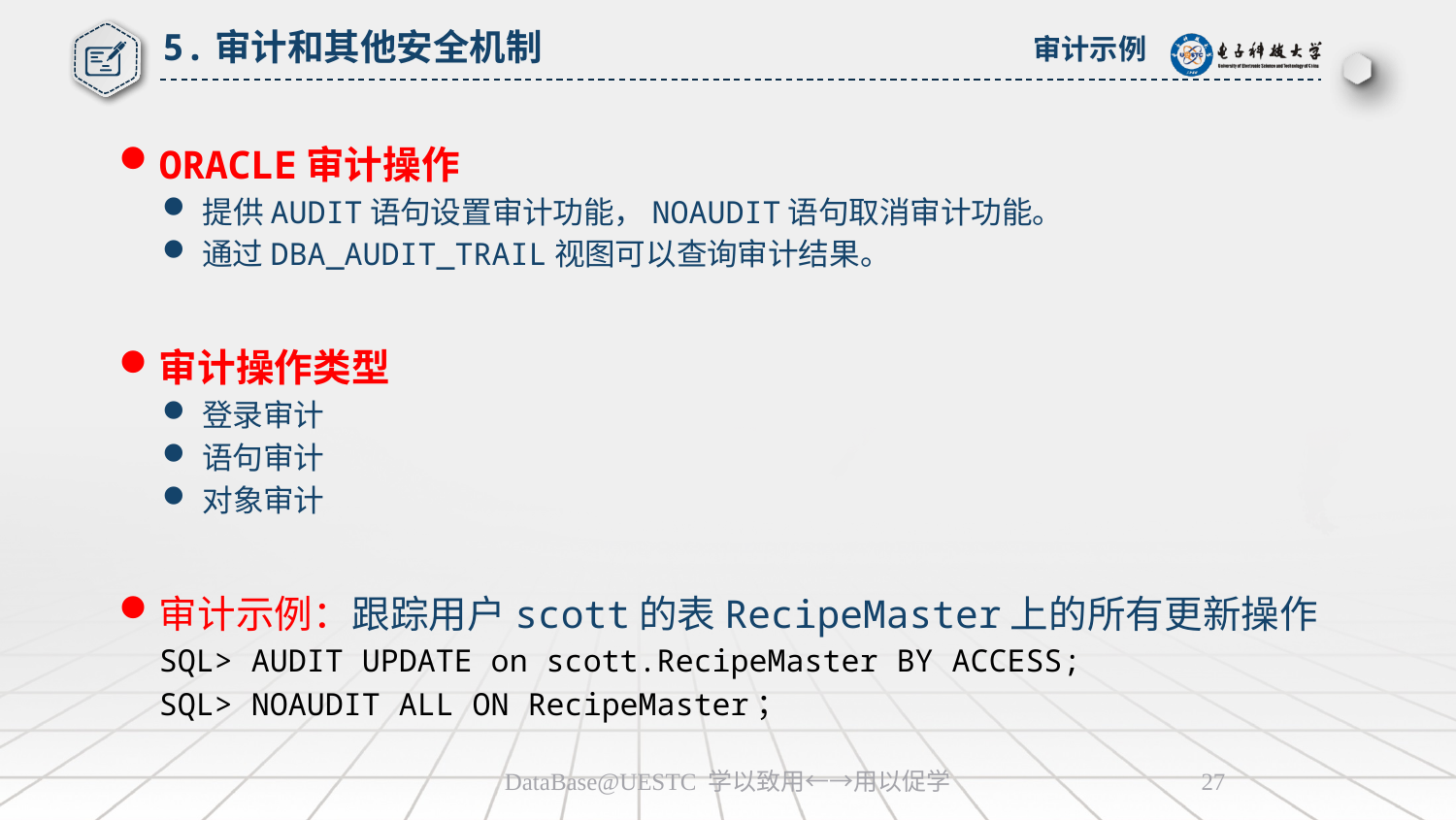

# 5.审计和其他安全机制
审计示例
ORACLE审计操作
提供AUDIT语句设置审计功能，NOAUDIT语句取消审计功能。
通过DBA_AUDIT_TRAIL视图可以查询审计结果。

审计操作类型
登录审计
语句审计
对象审计

审计示例：跟踪用户scott的表RecipeMaster上的所有更新操作
SQL> AUDIT UPDATE on scott.RecipeMaster BY ACCESS;
SQL> NOAUDIT ALL ON RecipeMaster；

DataBase@UESTC 学以致用←→用以促学
27